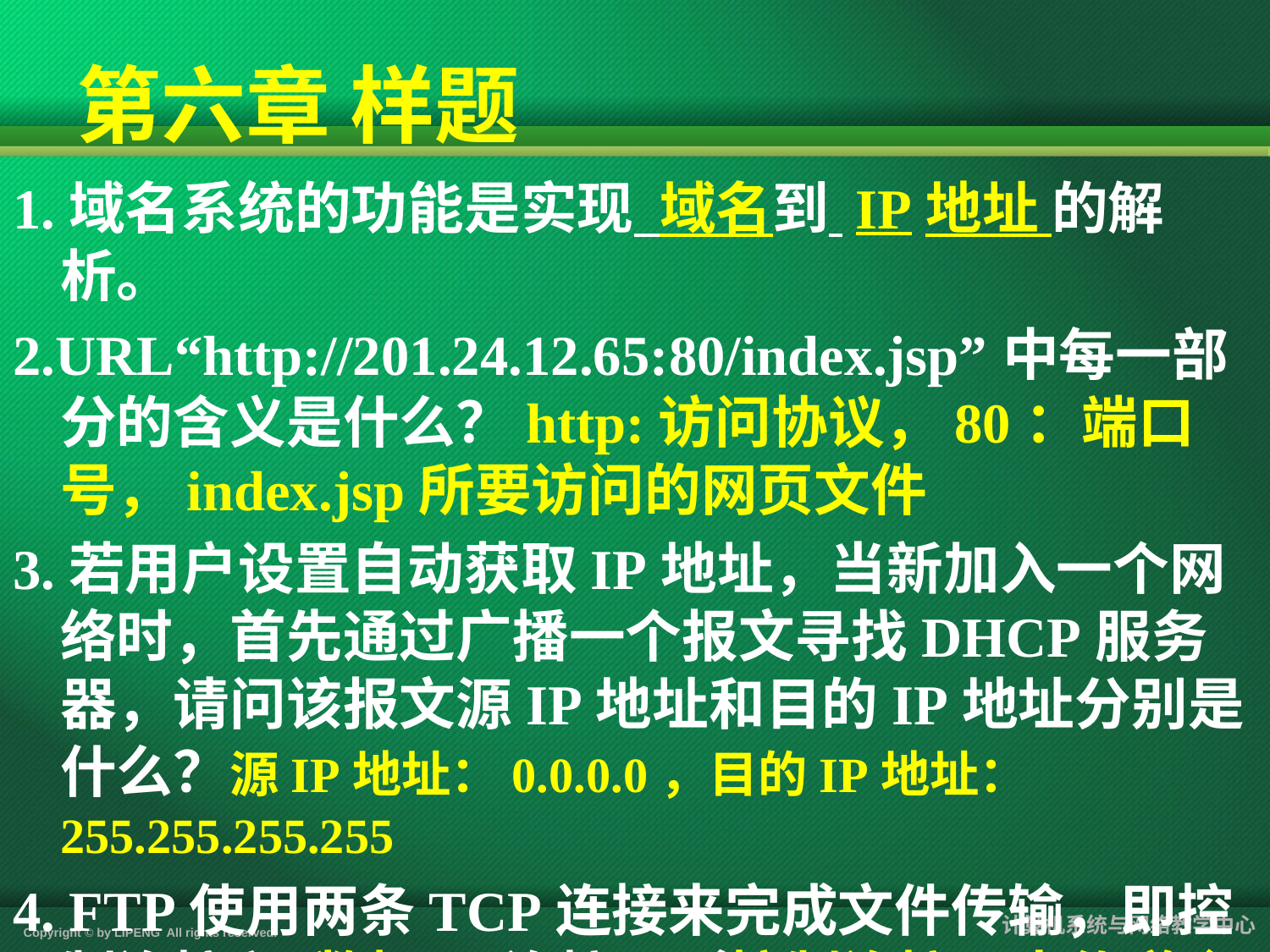

第六章 样题
1.域名系统的功能是实现  域名到 IP地址 的解析。
2.URL“http://201.24.12.65:80/index.jsp”中每一部分的含义是什么？http:访问协议，80：端口号，index.jsp所要访问的网页文件
3.若用户设置自动获取IP地址，当新加入一个网络时，首先通过广播一个报文寻找DHCP服务器，请问该报文源IP地址和目的IP地址分别是什么？源IP地址：0.0.0.0，目的IP地址：255.255.255.255
4. FTP使用两条TCP连接来完成文件传输，即控制连接和  数据      连接。（控制连接用来传递命令，数据连接用来传输文件）。